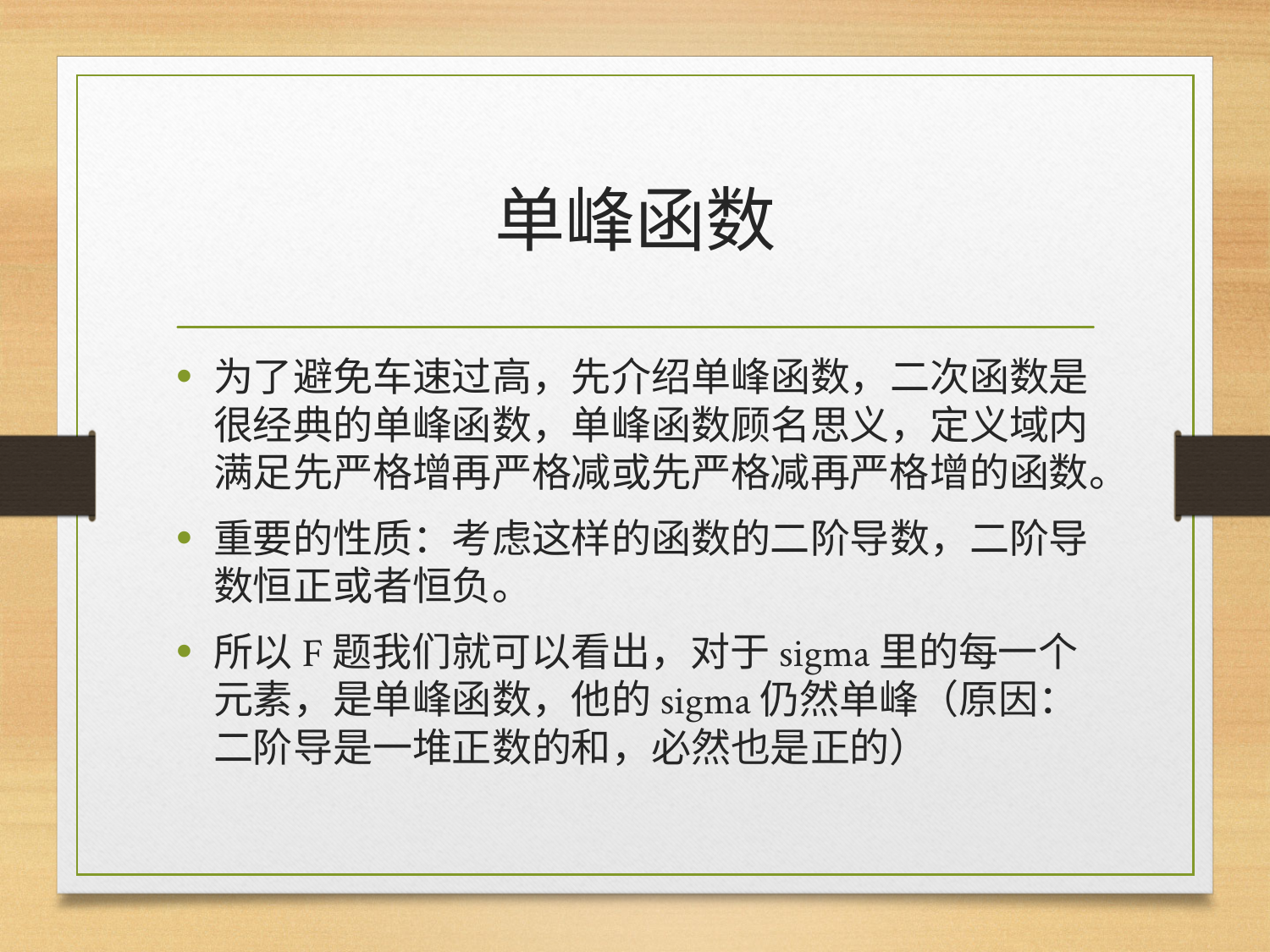

# 单峰函数
为了避免车速过高，先介绍单峰函数，二次函数是很经典的单峰函数，单峰函数顾名思义，定义域内满足先严格增再严格减或先严格减再严格增的函数。
重要的性质：考虑这样的函数的二阶导数，二阶导数恒正或者恒负。
所以F题我们就可以看出，对于sigma里的每一个元素，是单峰函数，他的sigma仍然单峰（原因：二阶导是一堆正数的和，必然也是正的）